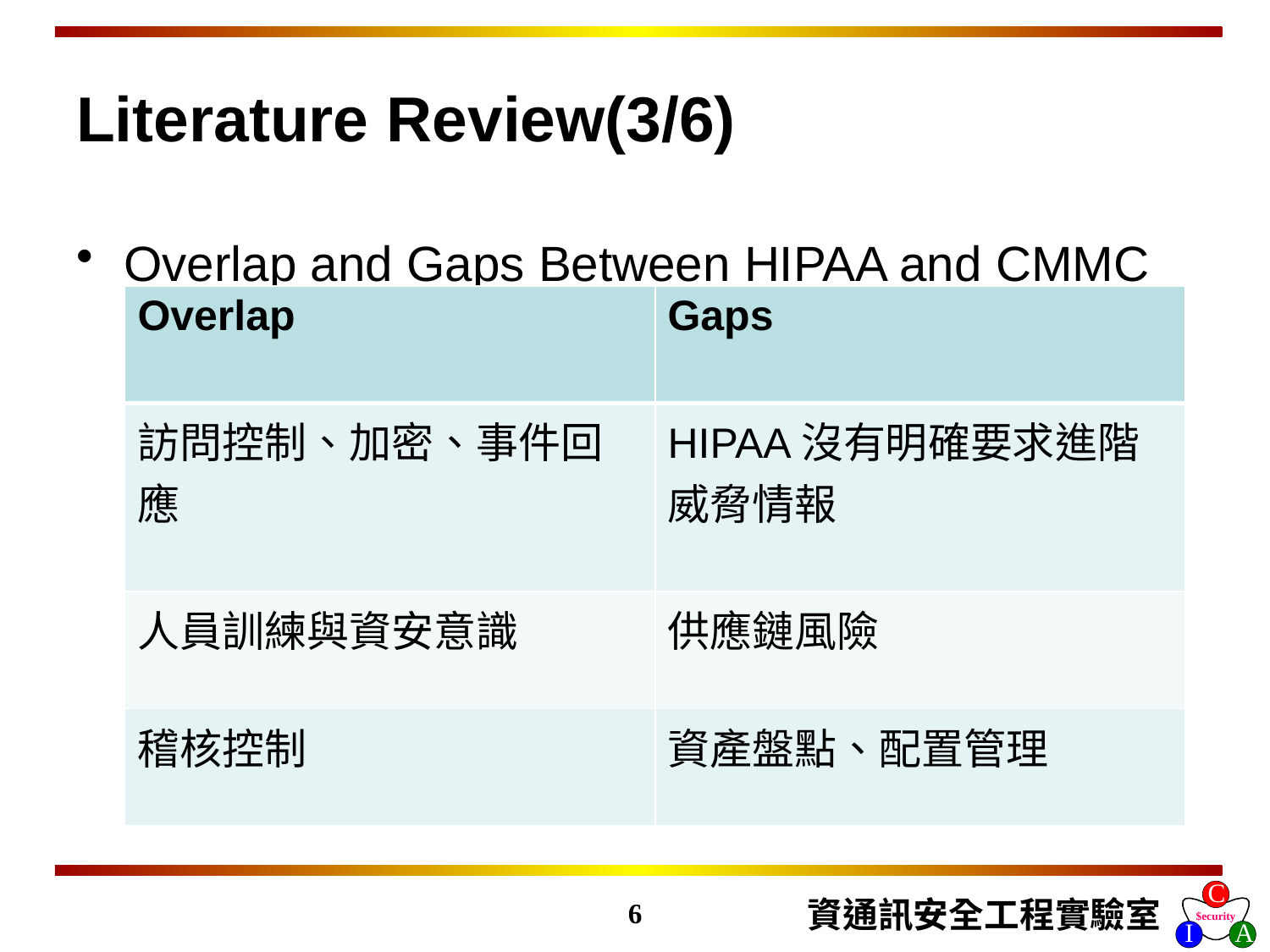

# Literature Review(3/6)
Overlap and Gaps Between HIPAA and CMMC

| Overlap | Gaps |
| --- | --- |
| 訪問控制、加密、事件回應 | HIPAA沒有明確要求進階威脅情報 |
| 人員訓練與資安意識 | 供應鏈風險 |
| 稽核控制 | 資產盤點、配置管理 |
6